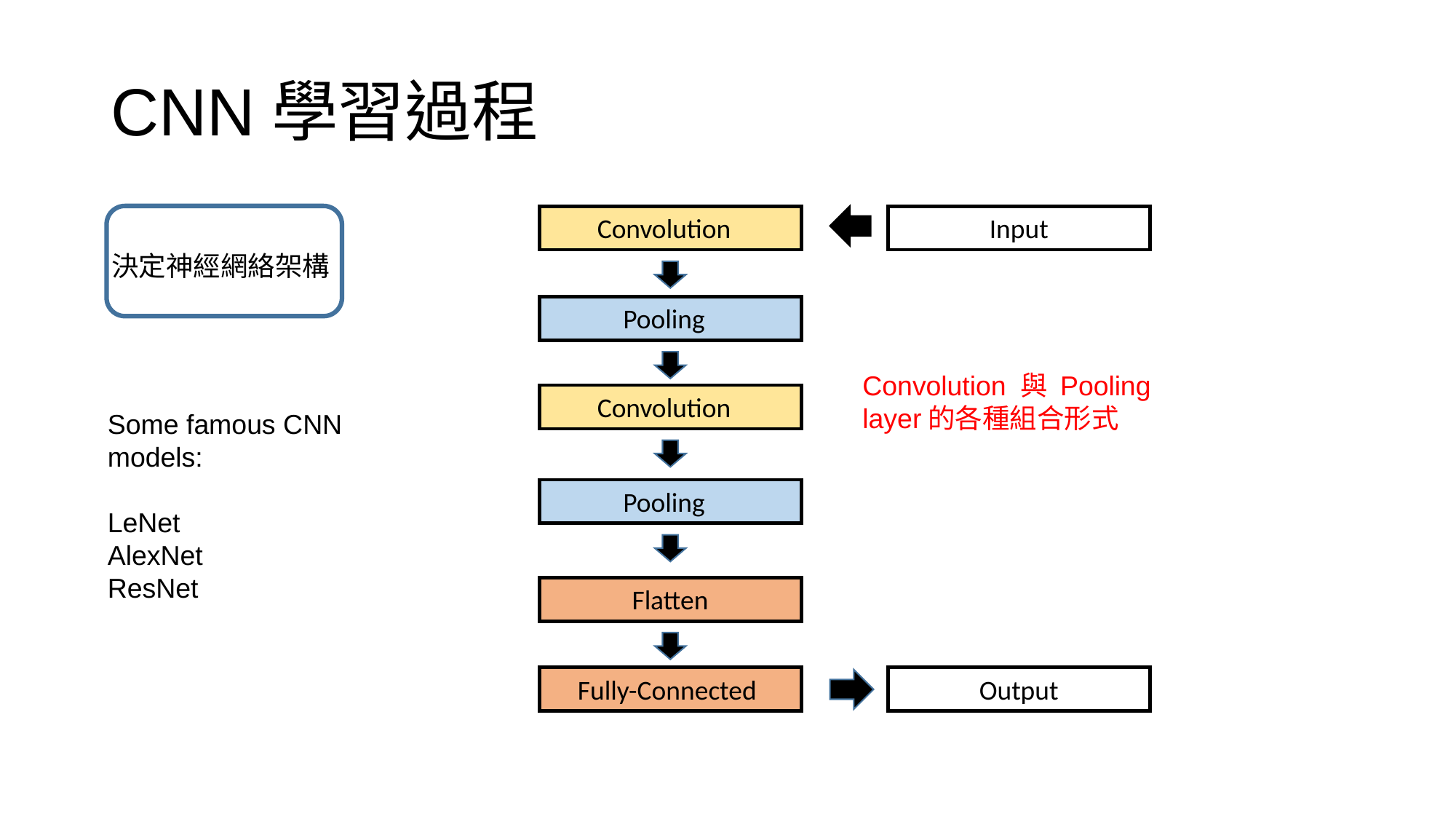

# CNN學習過程

決定神經網絡架構

Convolution

Input

Pooling

Convolution 與 Pooling layer的各種組合形式
Convolution

Pooling

Flatten

Fully-Connected

Output

Some famous CNN models:

LeNet
AlexNet
ResNet